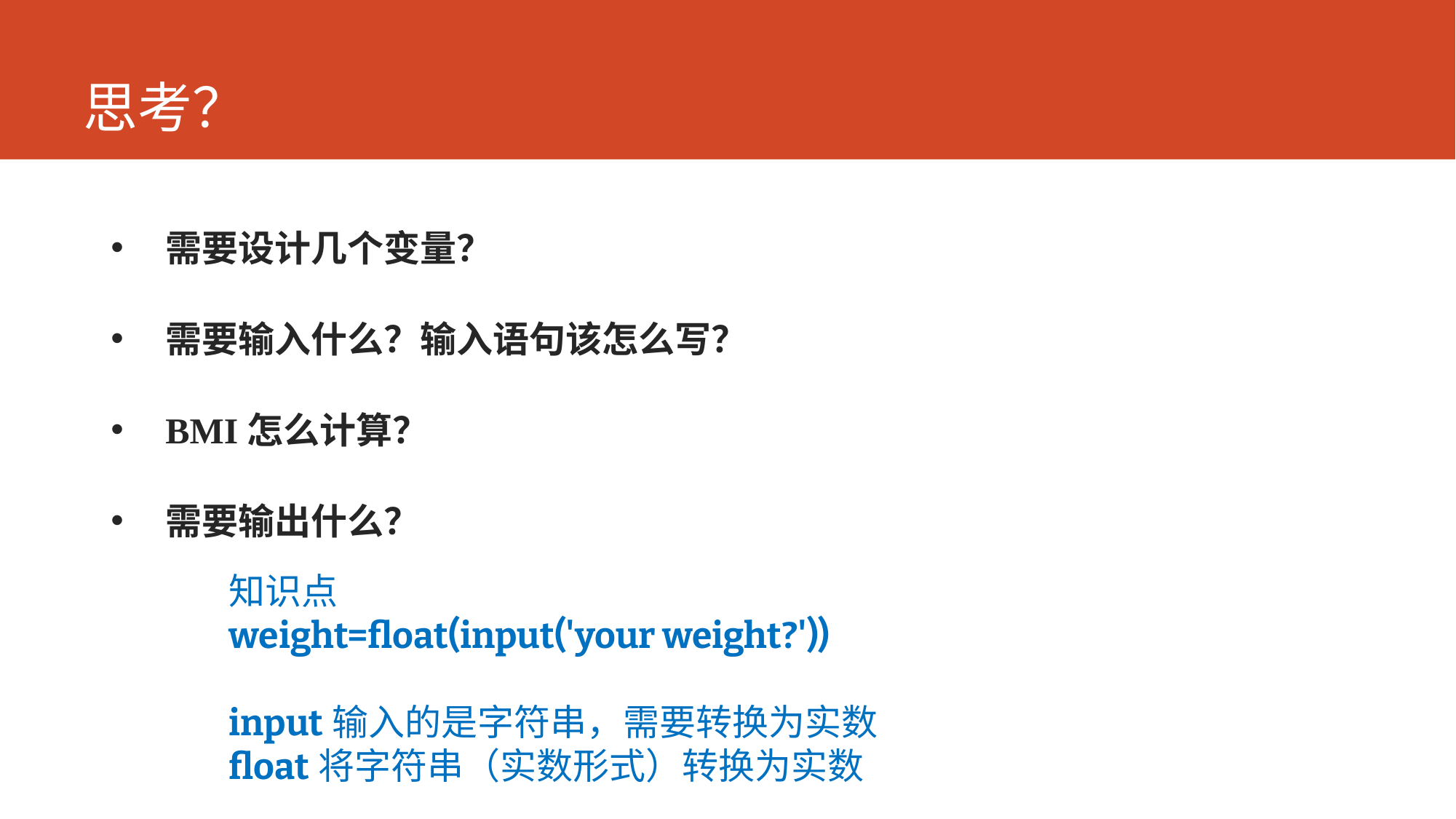

# 思考？
需要设计几个变量？
需要输入什么？输入语句该怎么写？
BMI怎么计算？
需要输出什么？
知识点
weight=float(input('your weight?'))

input输入的是字符串，需要转换为实数
float将字符串（实数形式）转换为实数